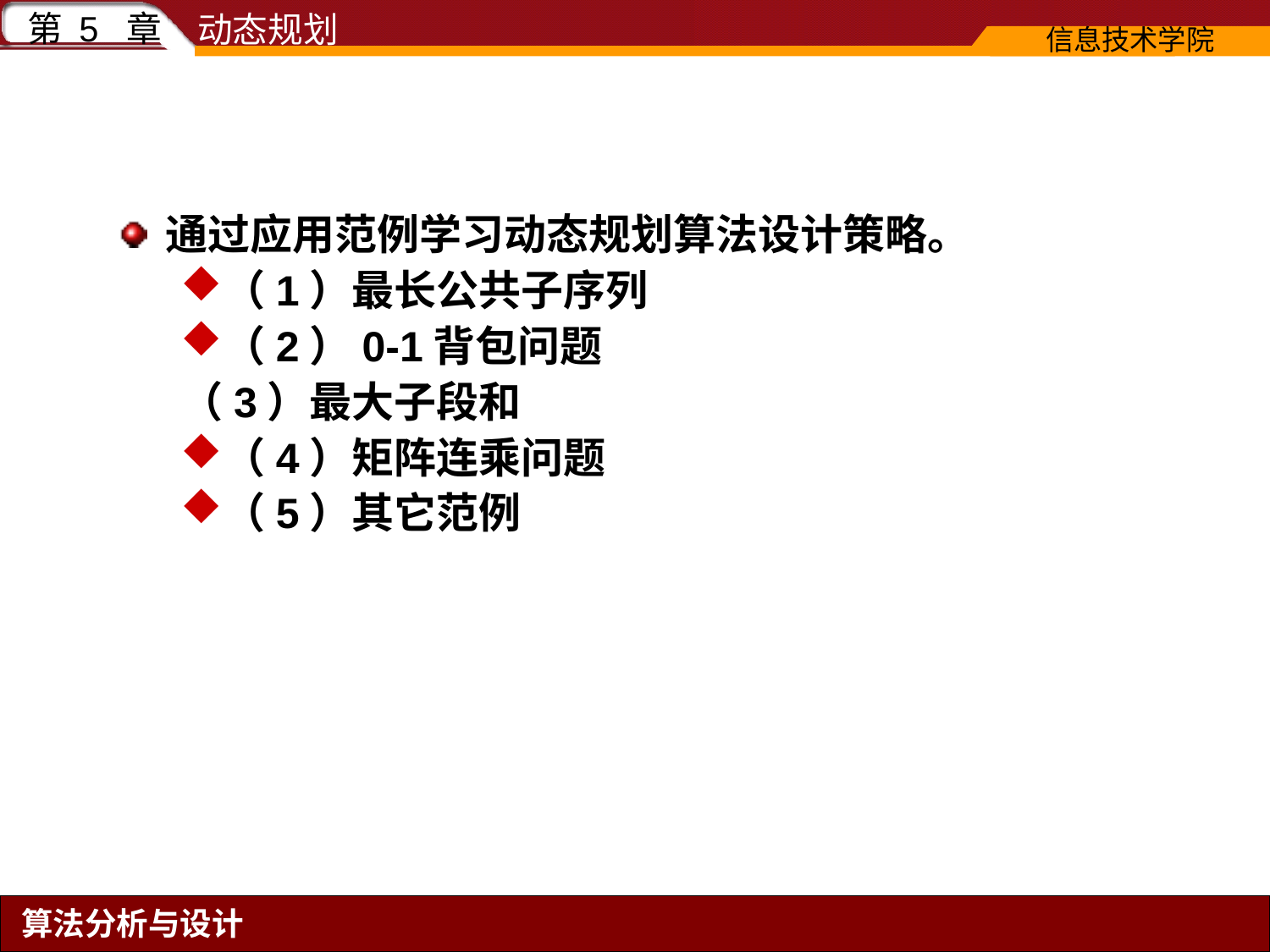

#
通过应用范例学习动态规划算法设计策略。
（1）最长公共子序列
（2）0-1背包问题
（3）最大子段和
（4）矩阵连乘问题
（5）其它范例